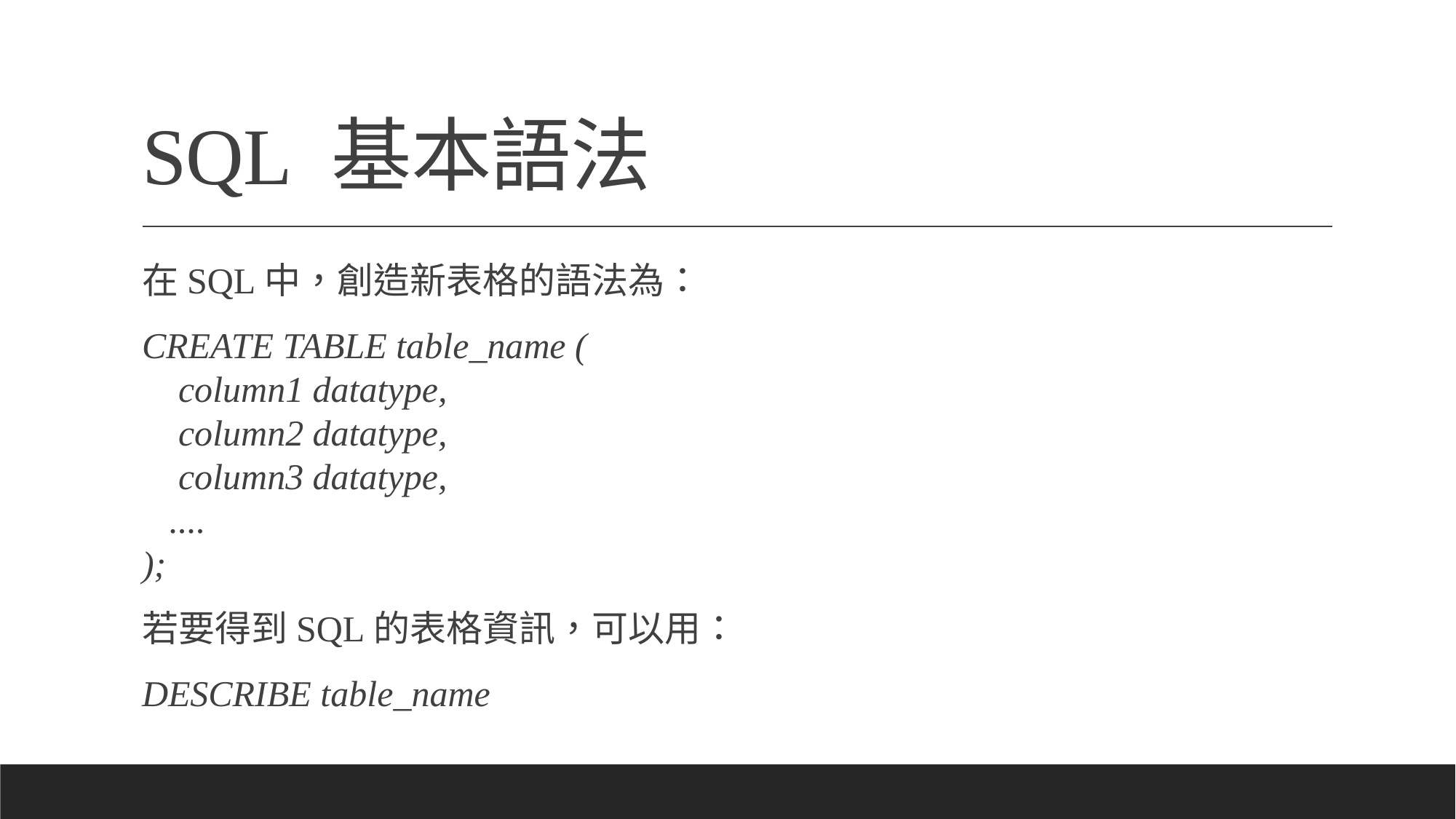

# SQL 基本語法
在SQL中，創造新表格的語法為：
CREATE TABLE table_name (
    column1 datatype,
    column2 datatype,
    column3 datatype,
   ....
);
若要得到SQL的表格資訊，可以用：
DESCRIBE table_name